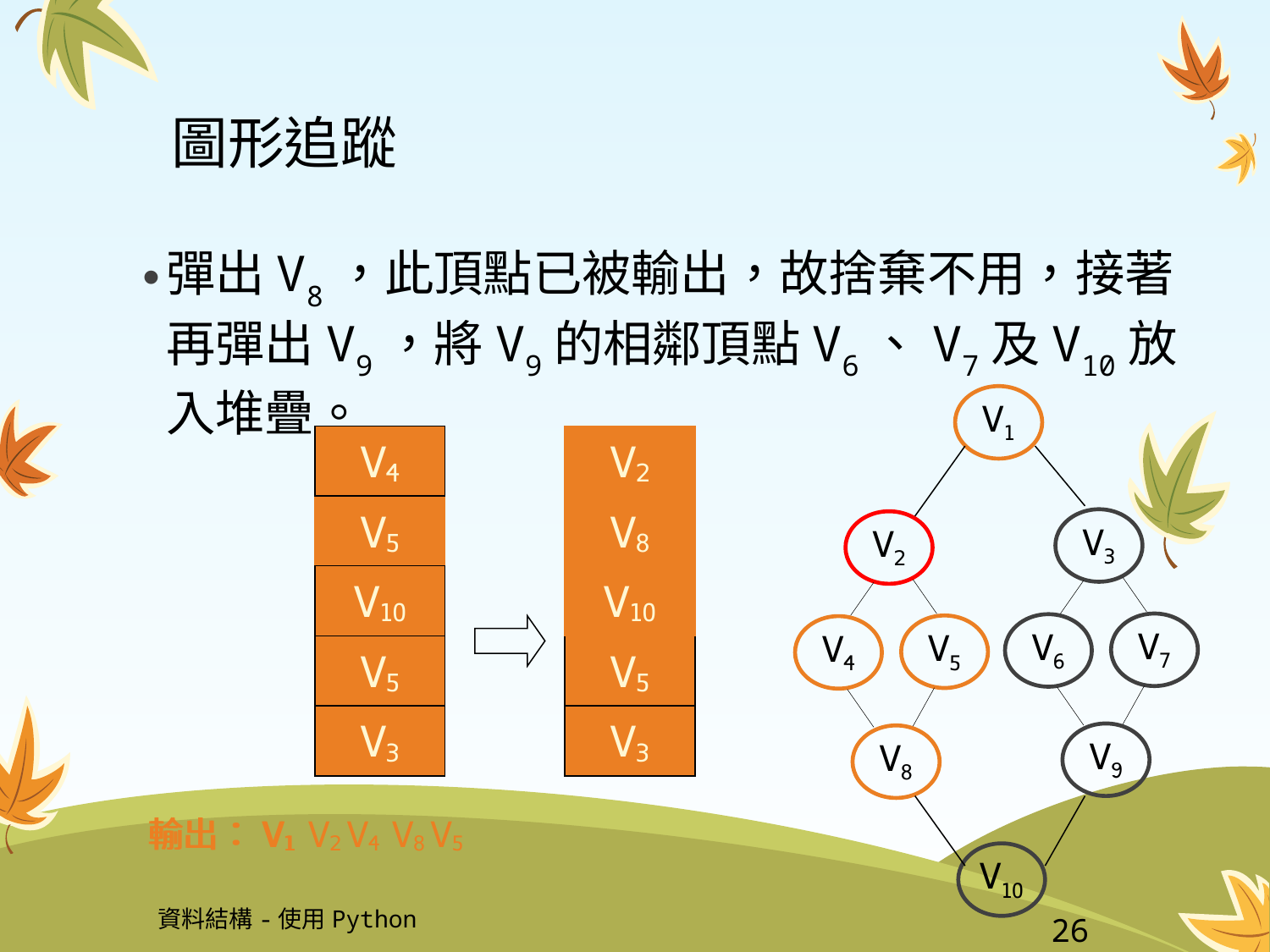

# 圖形追蹤
彈出V8，此頂點已被輸出，故捨棄不用，接著再彈出V9，將V9的相鄰頂點V6、V7及V10放入堆疊。
V1
V4
V2

V5
V8
V3
V2
V10
V10

V7
V6
V5

V4
V5
V5

V3
V3
V9
V8

輸出：V1  V2 V4  V8 V5
輸出：V1
V10
資料結構-使用Python
26